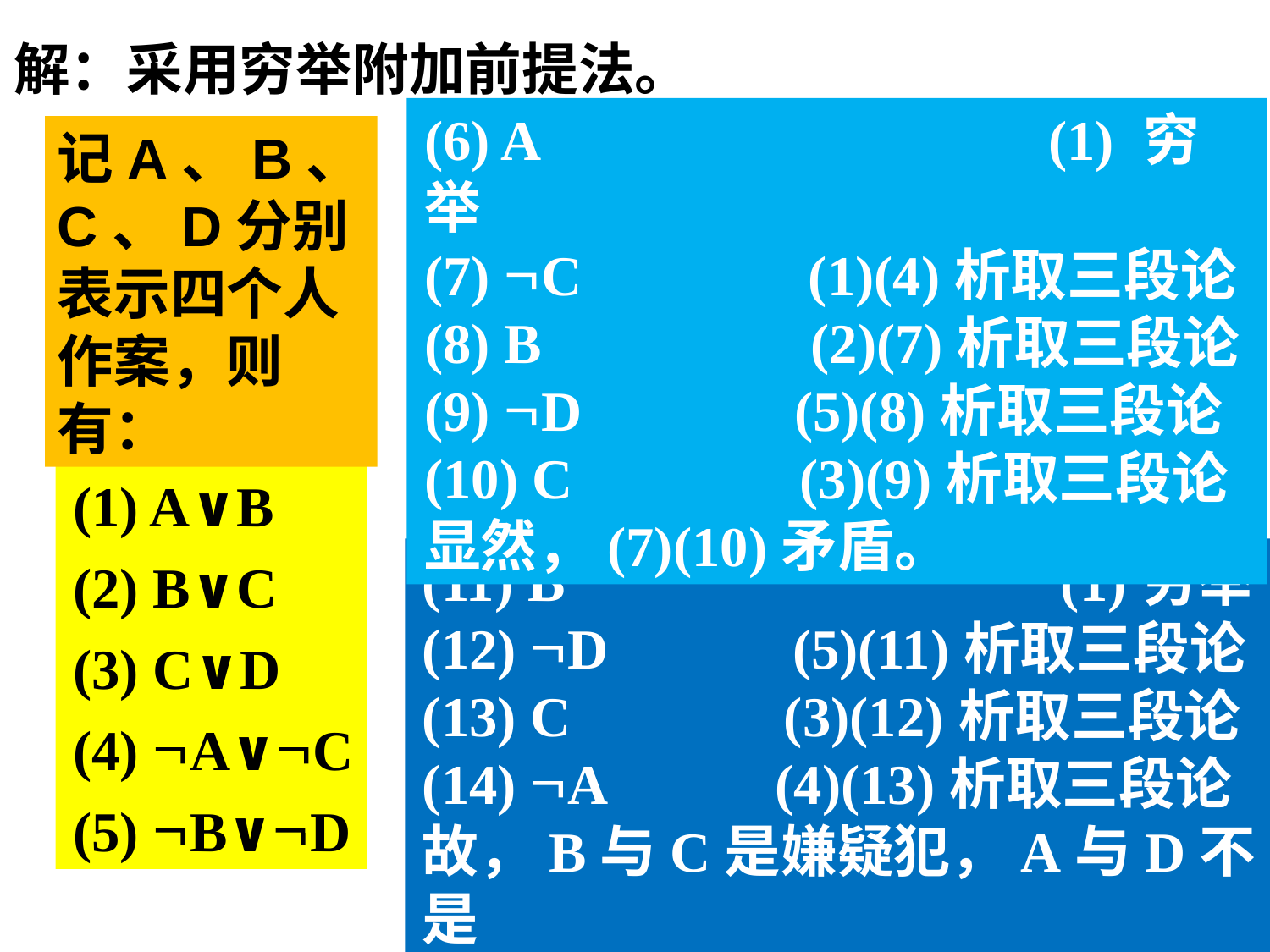

解：采用穷举附加前提法。
(6) A                                    (1) 穷举
(7) ¬C                (1)(4)析取三段论
(8) B                   (2)(7)析取三段论
(9) ¬D               (5)(8)析取三段论
(10) C                (3)(9)析取三段论
显然，(7)(10)矛盾。
记A、B、C、D分别表示四个人作案，则有：
(1) A∨B
(2) B∨C
(3) C∨D
(4) ¬A∨¬C
(5) ¬B∨¬D
(11) B                                   (1)穷举
(12) ¬D             (5)(11)析取三段论
(13) C               (3)(12)析取三段论
(14) ¬A            (4)(13)析取三段论
故，B与C是嫌疑犯，A与D不是